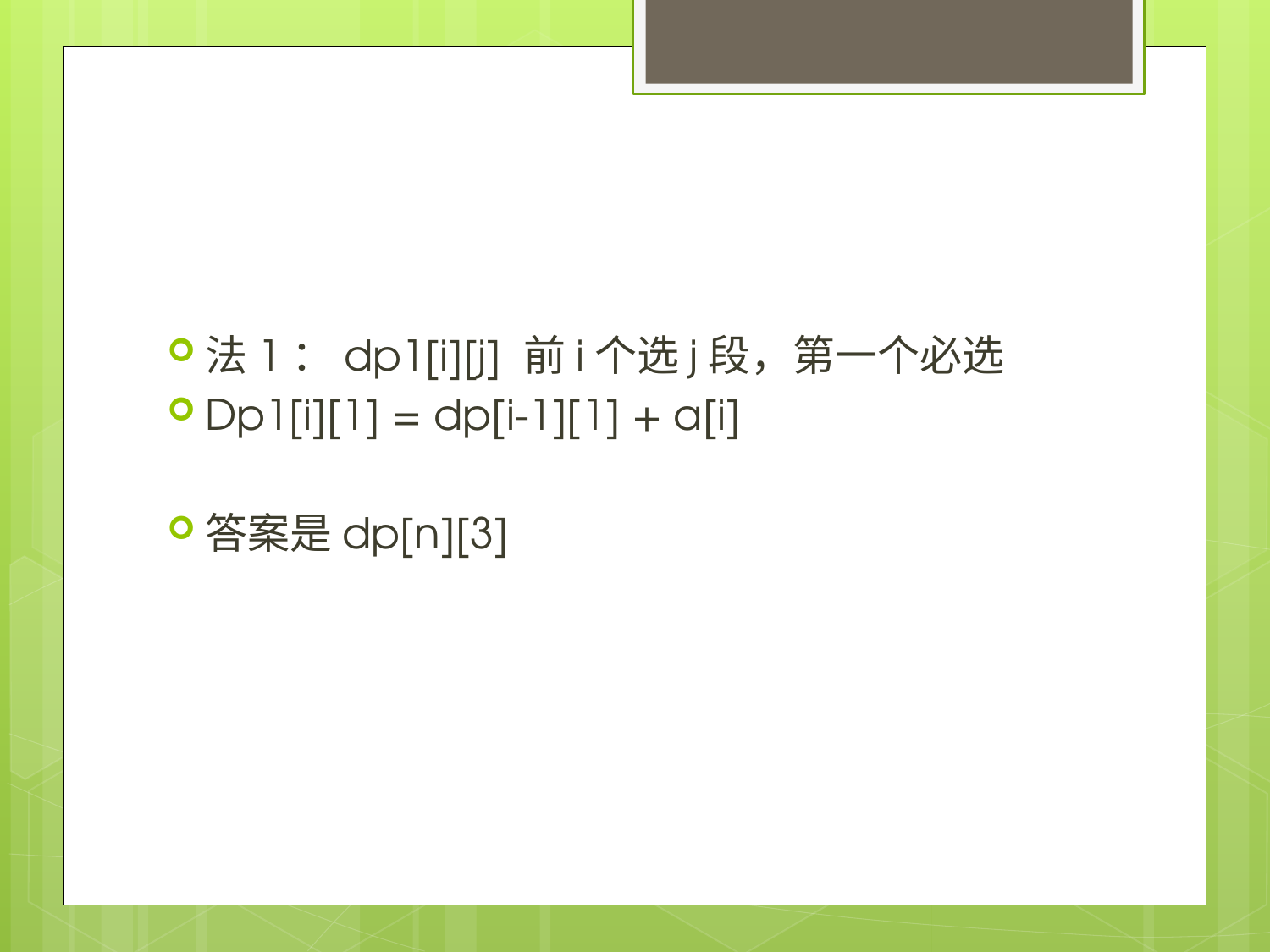

#
法1：dp1[i][j] 前i个选j段，第一个必选
Dp1[i][1] = dp[i-1][1] + a[i]

答案是dp[n][3]